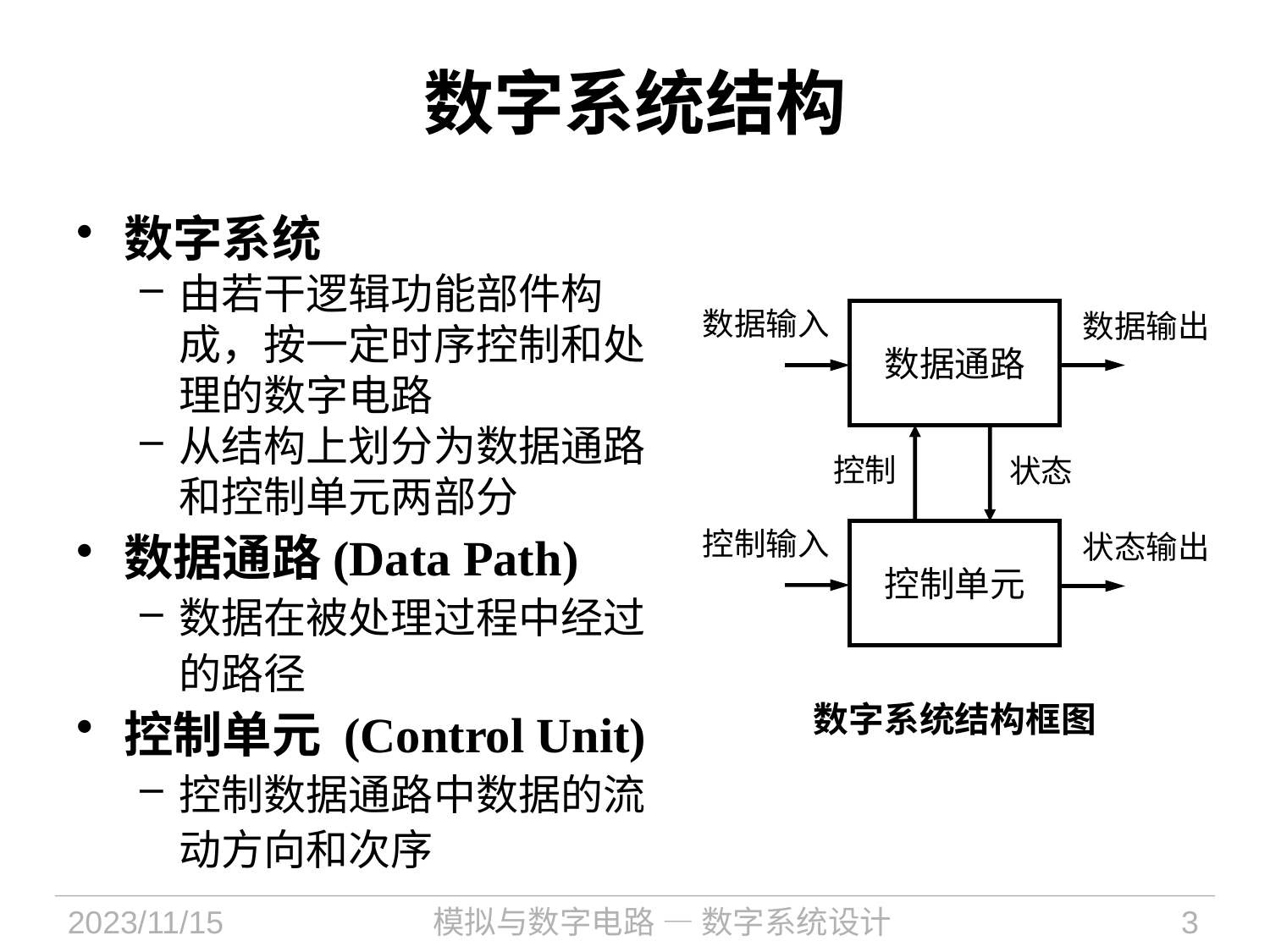

# 数字系统结构
数字系统
由若干逻辑功能部件构成，按一定时序控制和处理的数字电路
从结构上划分为数据通路和控制单元两部分
数据通路(Data Path)
数据在被处理过程中经过的路径
控制单元 (Control Unit)
控制数据通路中数据的流动方向和次序
数据输入
数据输出
数据通路

控制
状态
控制输入
控制单元
状态输出

数字系统结构框图
2023/11/15
模拟与数字电路 — 数字系统设计
3